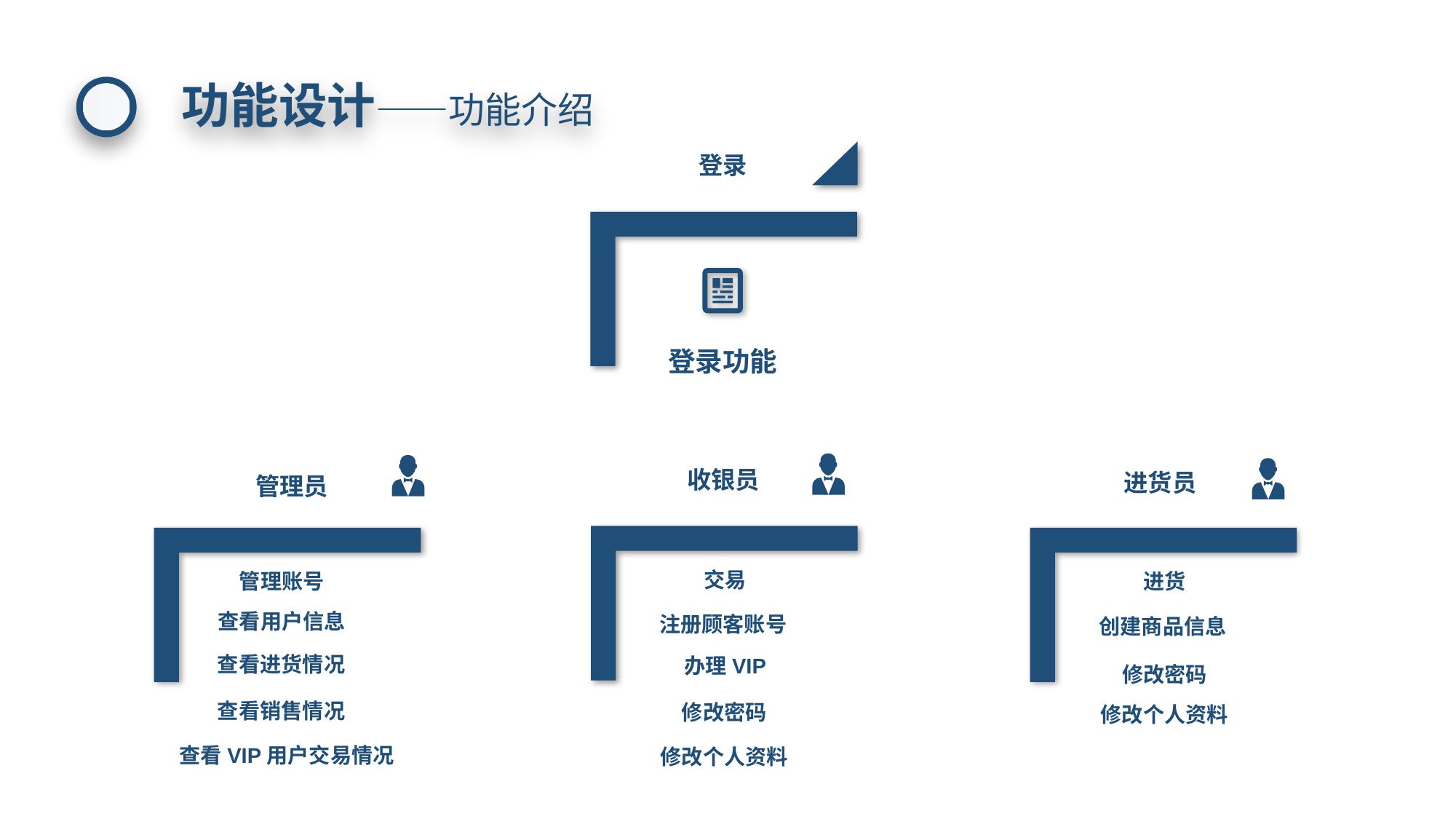

功能设计——功能介绍

登录

登录功能

收银员
进货员
管理员

交易
管理账号
进货
查看用户信息
注册顾客账号
创建商品信息
查看进货情况
办理VIP
修改密码
查看销售情况
修改密码
修改个人资料
查看VIP用户交易情况
修改个人资料